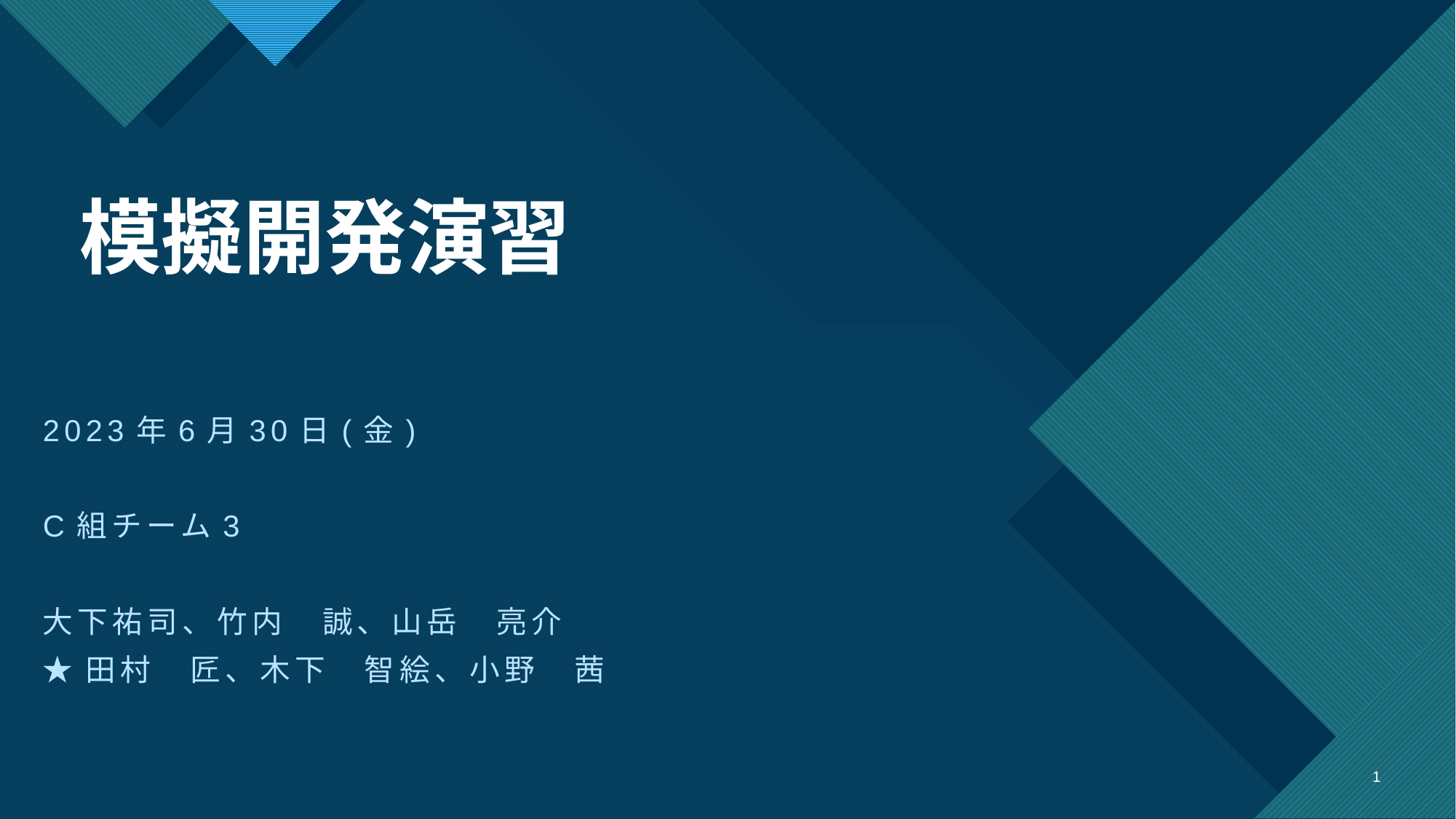

# 模擬開発演習
2023年6月30日(金)

C組チーム3

大下祐司、竹内　誠、山岳　亮介
★田村　匠、木下　智絵、小野　茜

1